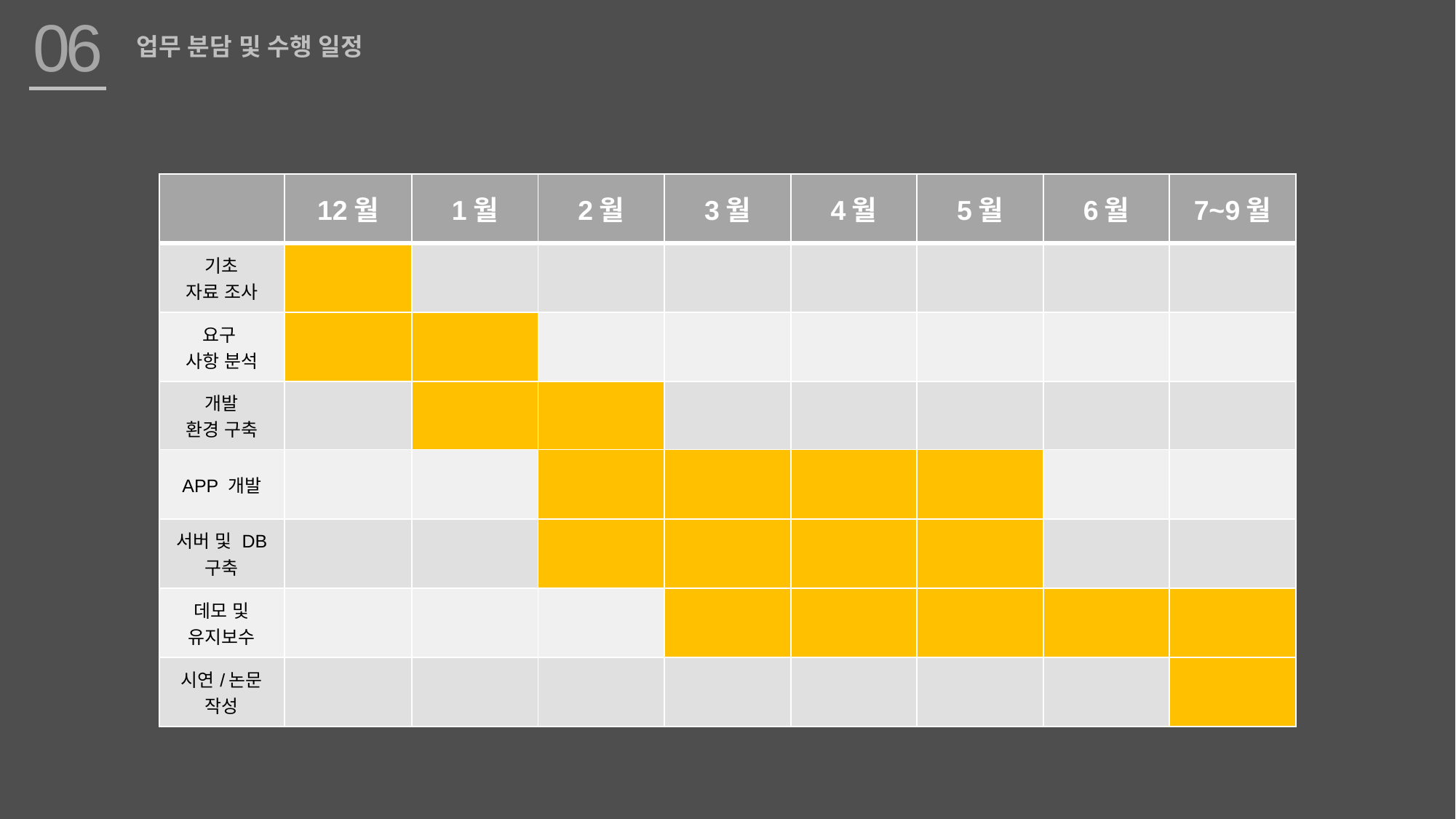

06
업무 분담 및 수행 일정
|  | 12월 | 1월 | 2월 | 3월 | 4월 | 5월 | 6월 | 7~9월 |
| --- | --- | --- | --- | --- | --- | --- | --- | --- |
| 기초 자료 조사 |  |  |  |  |  |  |  |  |
| 요구 사항 분석 |  |  |  |  |  |  |  |  |
| 개발 환경 구축 |  |  |  |  |  |  |  |  |
| APP 개발 |  |  |  |  |  |  |  |  |
| 서버 및 DB 구축 |  |  |  |  |  |  |  |  |
| 데모 및 유지보수 |  |  |  |  |  |  |  |  |
| 시연/논문 작성 |  |  |  |  |  |  |  |  |